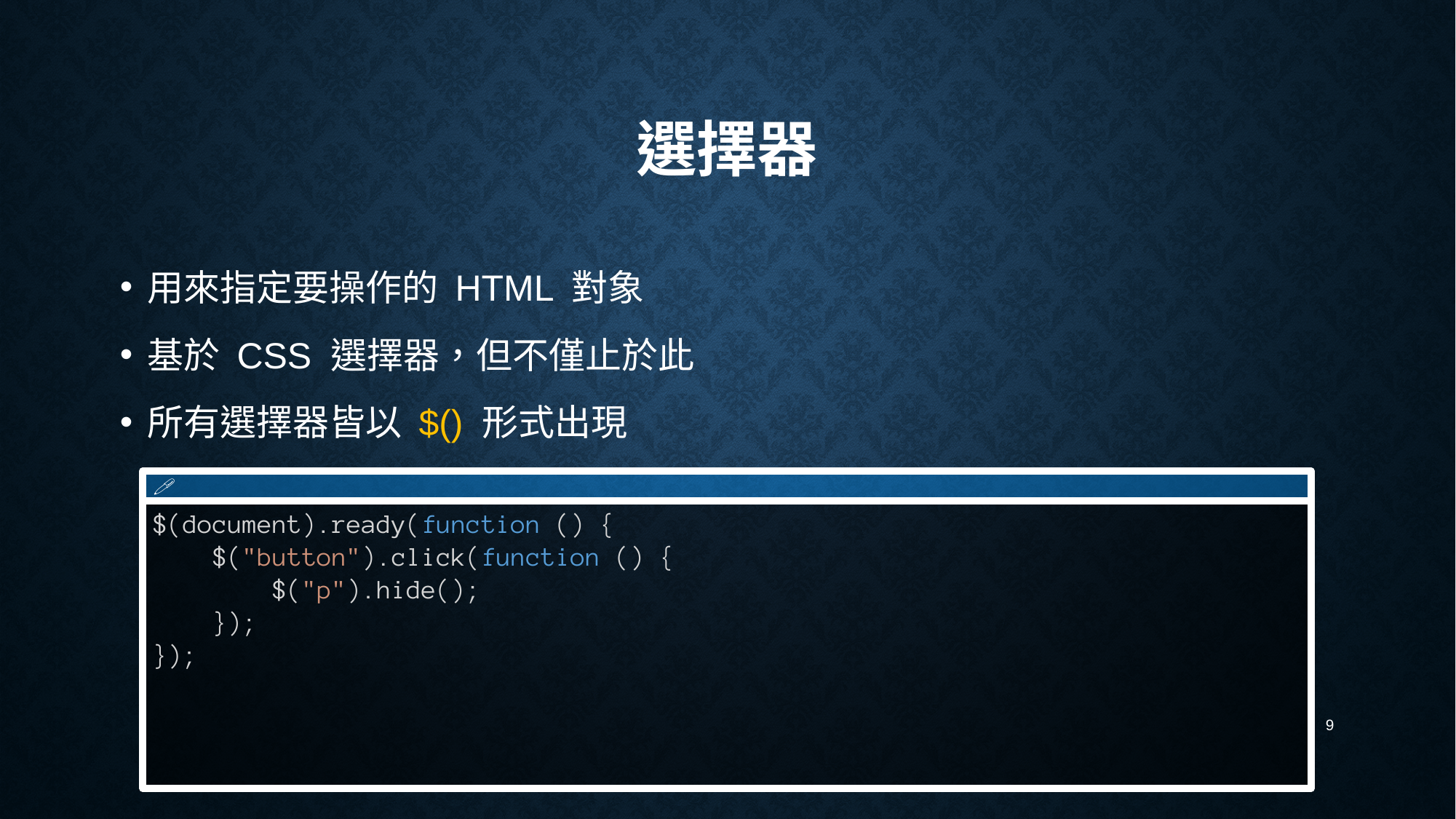

# 選擇器
用來指定要操作的 HTML 對象
基於 CSS 選擇器，但不僅止於此
所有選擇器皆以 $() 形式出現
🖊
$(document).ready(function () {
    $("button").click(function () {
        $("p").hide();
    });
});

9